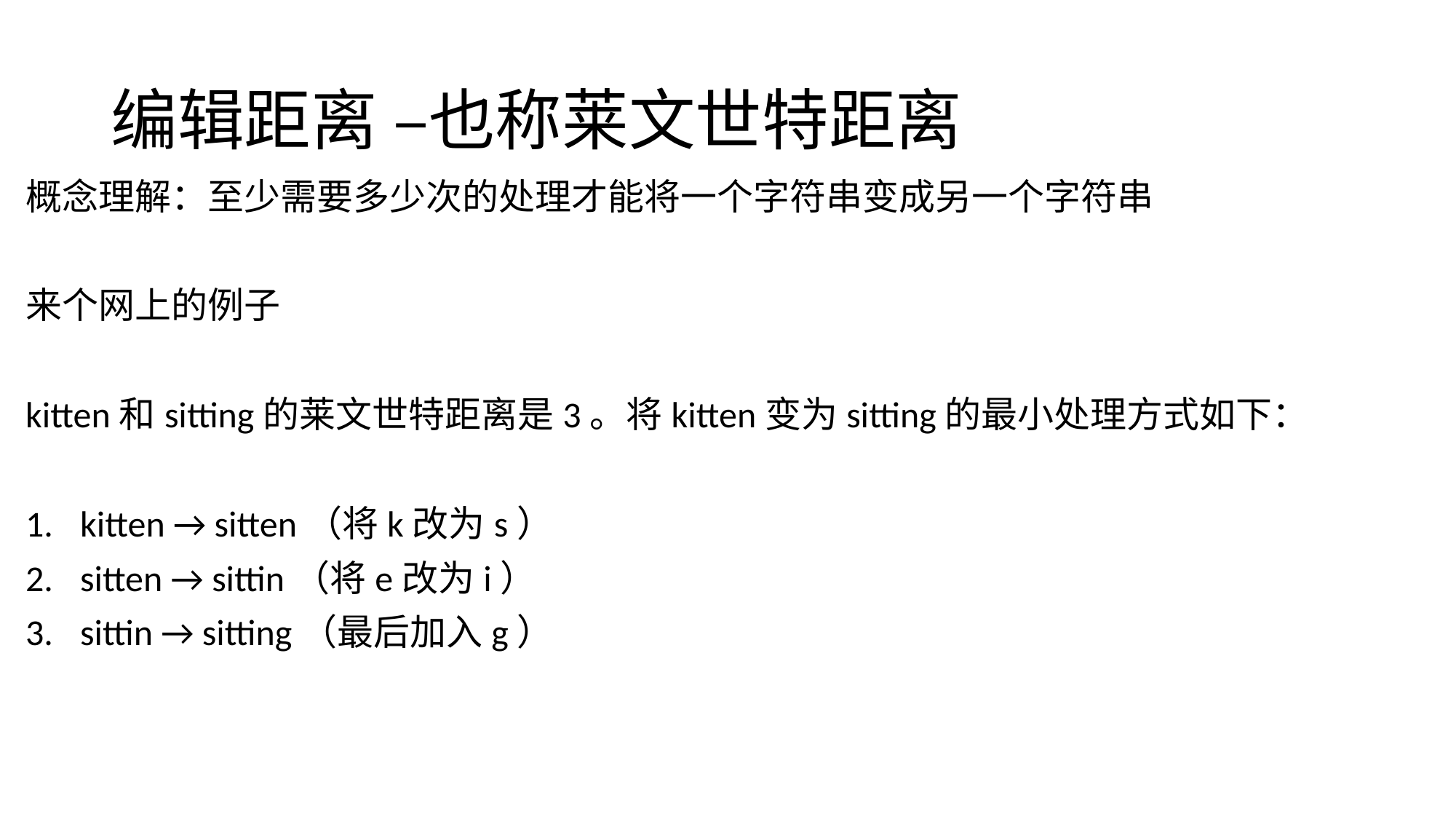

# 编辑距离 –也称莱文世特距离
概念理解：至少需要多少次的处理才能将一个字符串变成另一个字符串

来个网上的例子

kitten和sitting的莱文世特距离是3。将kitten变为sitting的最小处理方式如下：

kitten → sitten（将k改为s）
sitten → sittin（将e改为i）
sittin → sitting（最后加入g）